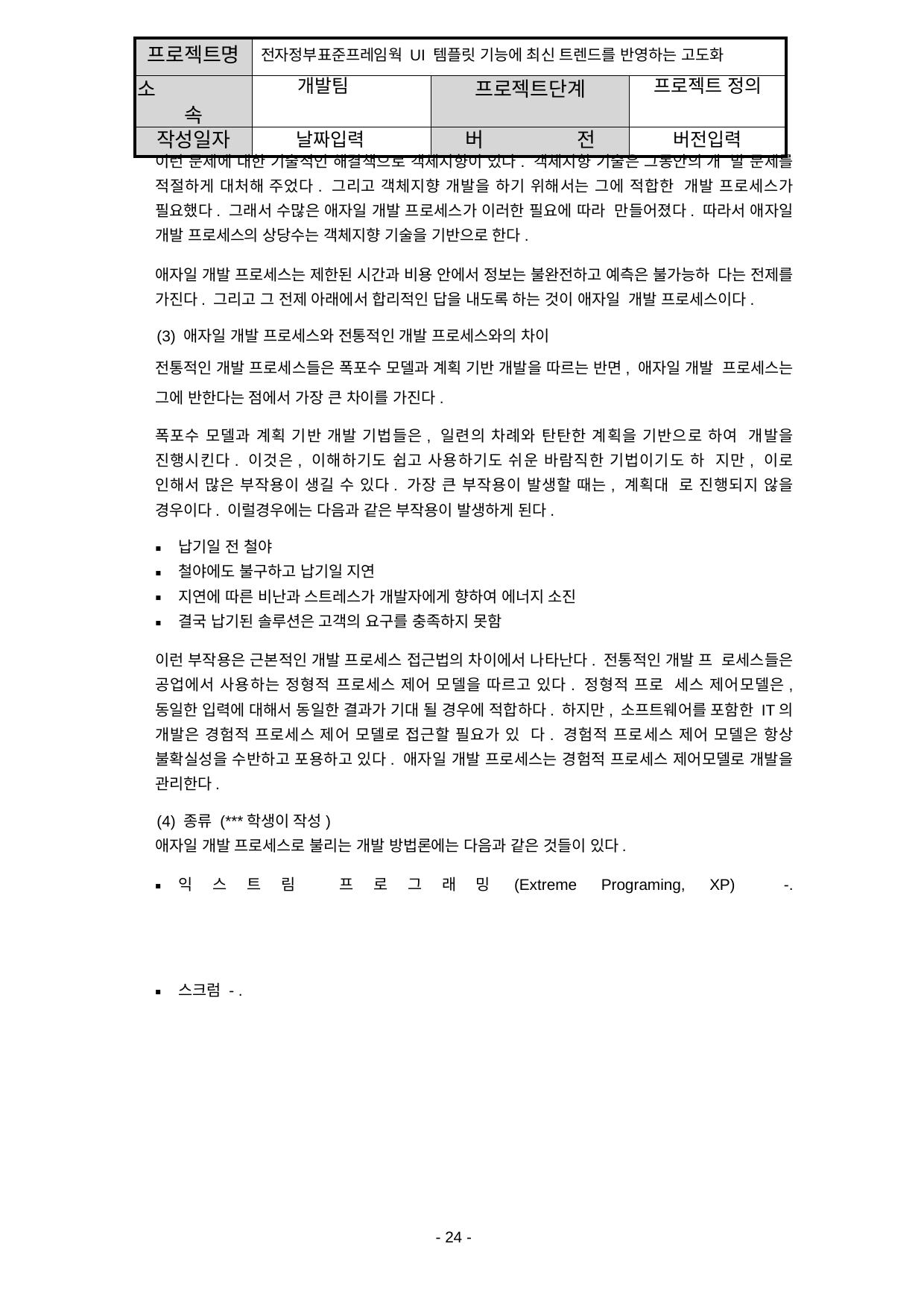

| 프로젝트명 | 전자정부표준프레임웍 UI 템플릿 기능에 최신 트렌드를 반영하는 고도화 |  |  |
| --- | --- | --- | --- |
| 소 속 | 개발팀 | 프로젝트단계 | 프로젝트 정의 |
| 작성일자 | 날짜입력 | 버 전 | 버전입력 |
이런 문제에 대한 기술적인 해결책으로 객체지향이 있다. 객체지향 기술은 그동안의 개  발 문제를 적절하게 대처해 주었다. 그리고 객체지향 개발을 하기 위해서는 그에 적합한  개발 프로세스가 필요했다. 그래서 수많은 애자일 개발 프로세스가 이러한 필요에 따라  만들어졌다. 따라서 애자일 개발 프로세스의 상당수는 객체지향 기술을 기반으로 한다.

애자일 개발 프로세스는 제한된 시간과 비용 안에서 정보는 불완전하고 예측은 불가능하  다는 전제를 가진다. 그리고 그 전제 아래에서 합리적인 답을 내도록 하는 것이 애자일  개발 프로세스이다.

(3) 애자일 개발 프로세스와 전통적인 개발 프로세스와의 차이
전통적인 개발 프로세스들은 폭포수 모델과 계획 기반 개발을 따르는 반면, 애자일 개발  프로세스는 그에 반한다는 점에서 가장 큰 차이를 가진다.

폭포수 모델과 계획 기반 개발 기법들은, 일련의 차례와 탄탄한 계획을 기반으로 하여  개발을 진행시킨다. 이것은, 이해하기도 쉽고 사용하기도 쉬운 바람직한 기법이기도 하  지만, 이로 인해서 많은 부작용이 생길 수 있다. 가장 큰 부작용이 발생할 때는, 계획대  로 진행되지 않을 경우이다. 이럴경우에는 다음과 같은 부작용이 발생하게 된다.

납기일 전 철야
철야에도 불구하고 납기일 지연
지연에 따른 비난과 스트레스가 개발자에게 향하여 에너지 소진
결국 납기된 솔루션은 고객의 요구를 충족하지 못함

이런 부작용은 근본적인 개발 프로세스 접근법의 차이에서 나타난다. 전통적인 개발 프  로세스들은 공업에서 사용하는 정형적 프로세스 제어 모델을 따르고 있다. 정형적 프로  세스 제어모델은, 동일한 입력에 대해서 동일한 결과가 기대 될 경우에 적합하다. 하지만, 소프트웨어를 포함한 IT의 개발은 경험적 프로세스 제어 모델로 접근할 필요가 있  다. 경험적 프로세스 제어 모델은 항상 불확실성을 수반하고 포용하고 있다. 애자일 개발 프로세스는 경험적 프로세스 제어모델로 개발을 관리한다.

(4) 종류 (***학생이 작성)
애자일 개발 프로세스로 불리는 개발 방법론에는 다음과 같은 것들이 있다.

익스트림 프로그래밍(Extreme Programing, XP)  -.
스크럼 - .
- 24 -